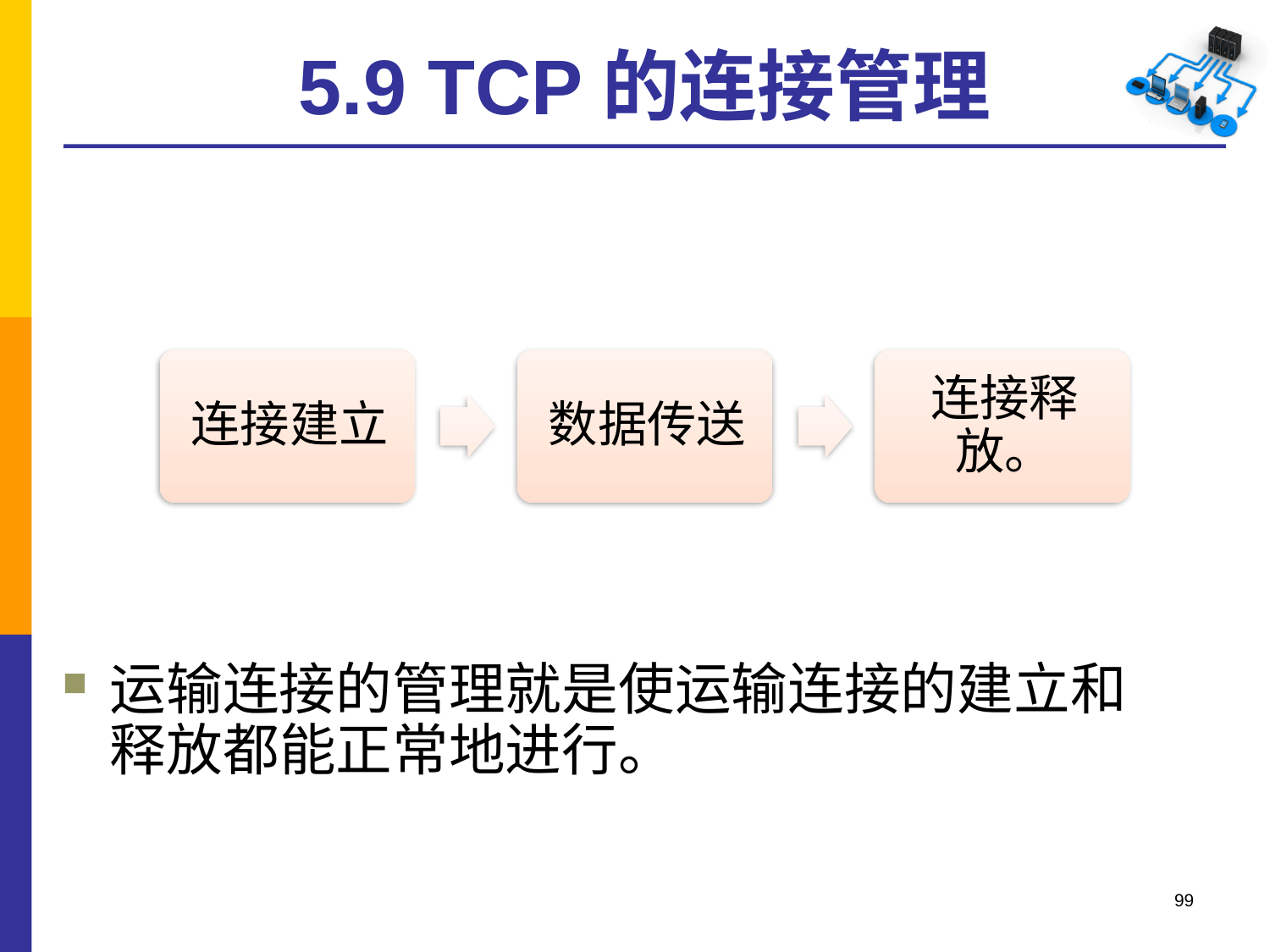

# 5.9 TCP的连接管理
连接建立

数据传送

连接释放。
运输连接的管理就是使运输连接的建立和释放都能正常地进行。
99